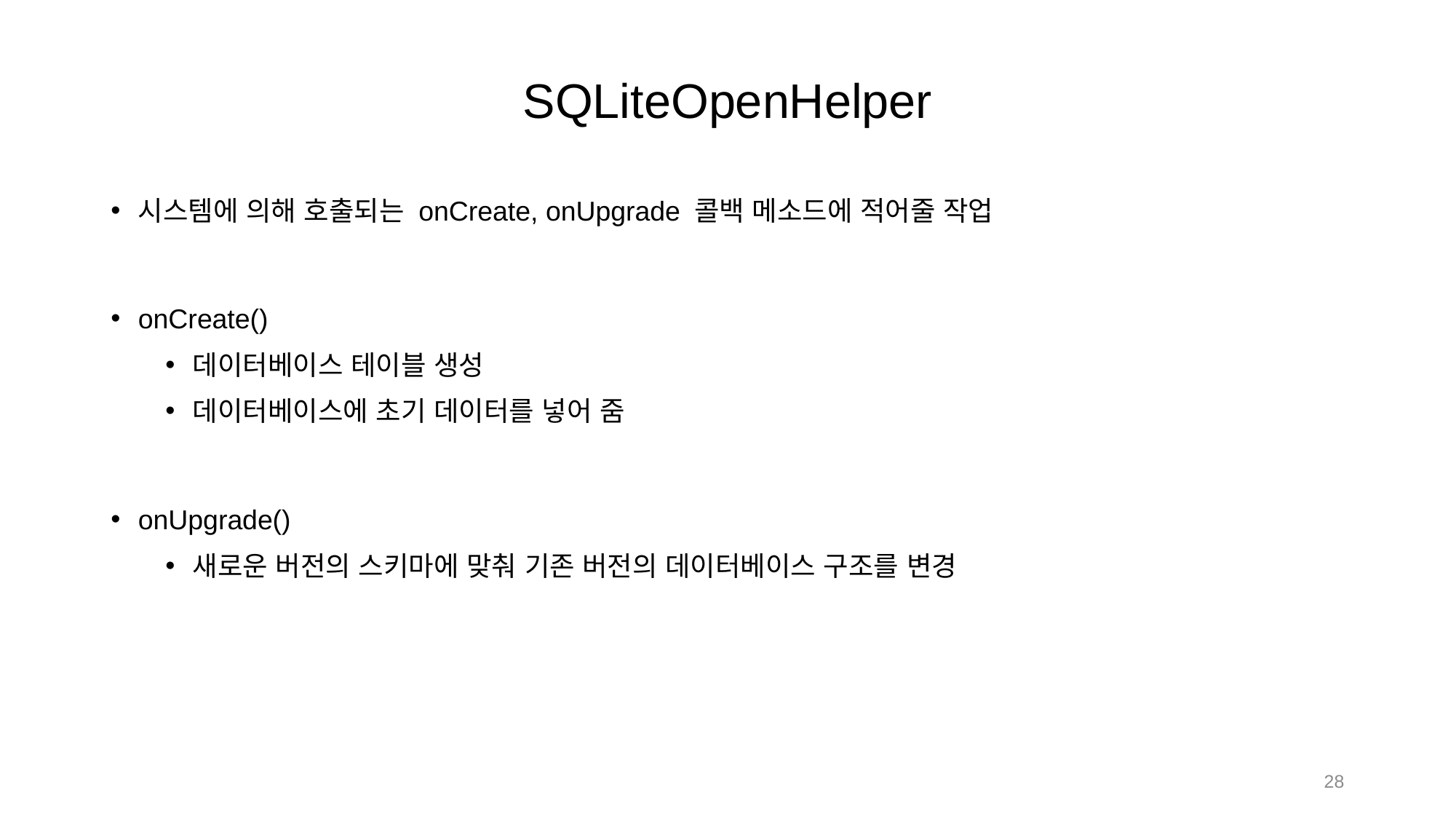

# SQLiteOpenHelper
시스템에 의해 호출되는 onCreate, onUpgrade 콜백 메소드에 적어줄 작업

onCreate()
데이터베이스 테이블 생성
데이터베이스에 초기 데이터를 넣어 줌

onUpgrade()
새로운 버전의 스키마에 맞춰 기존 버전의 데이터베이스 구조를 변경
28